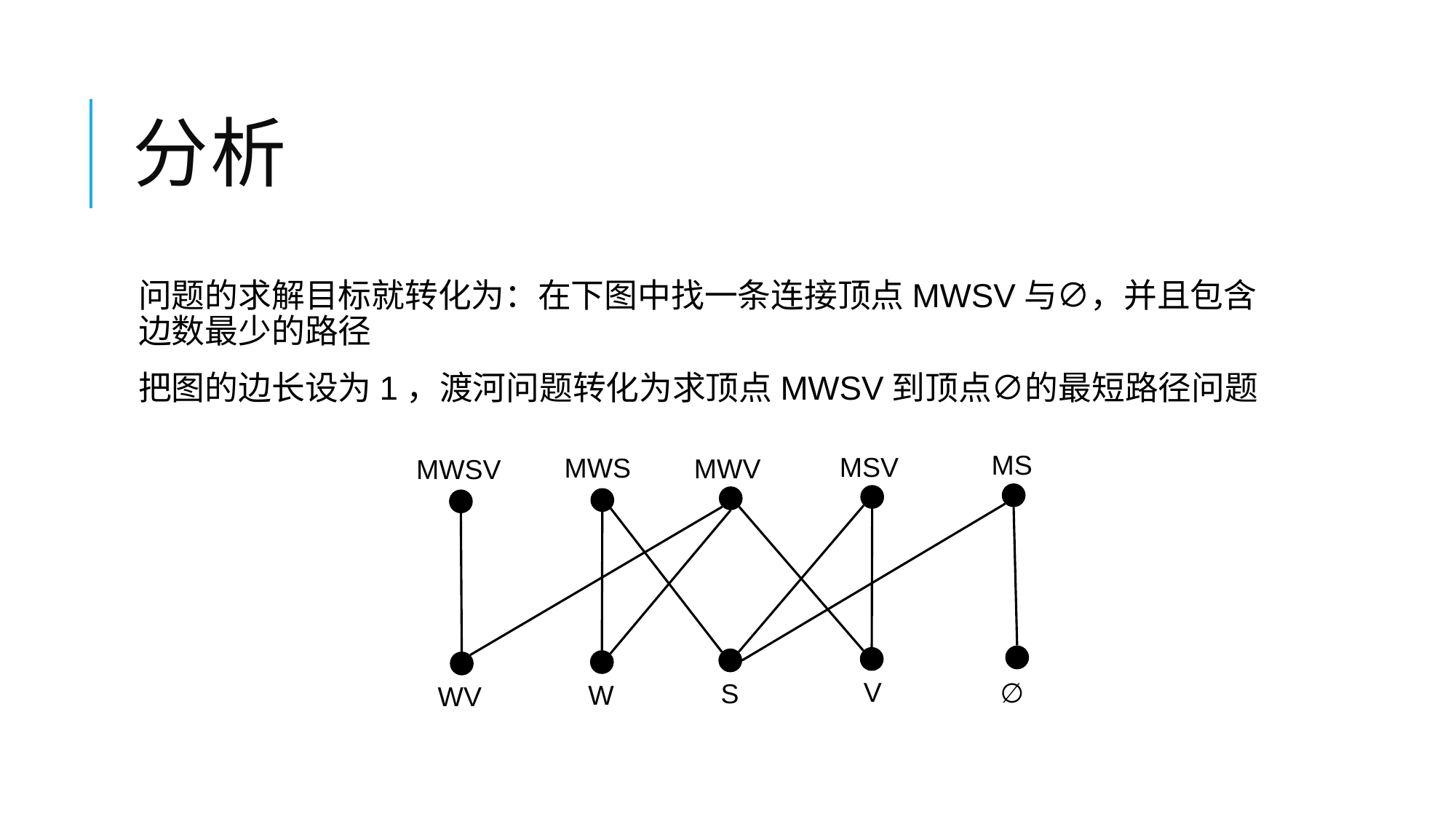

# 分析
问题的求解目标就转化为：在下图中找一条连接顶点MWSV与∅，并且包含边数最少的路径
把图的边长设为1，渡河问题转化为求顶点MWSV到顶点∅的最短路径问题
MS
MSV
MWS
MWV
MWSV

V
∅
S
W
WV